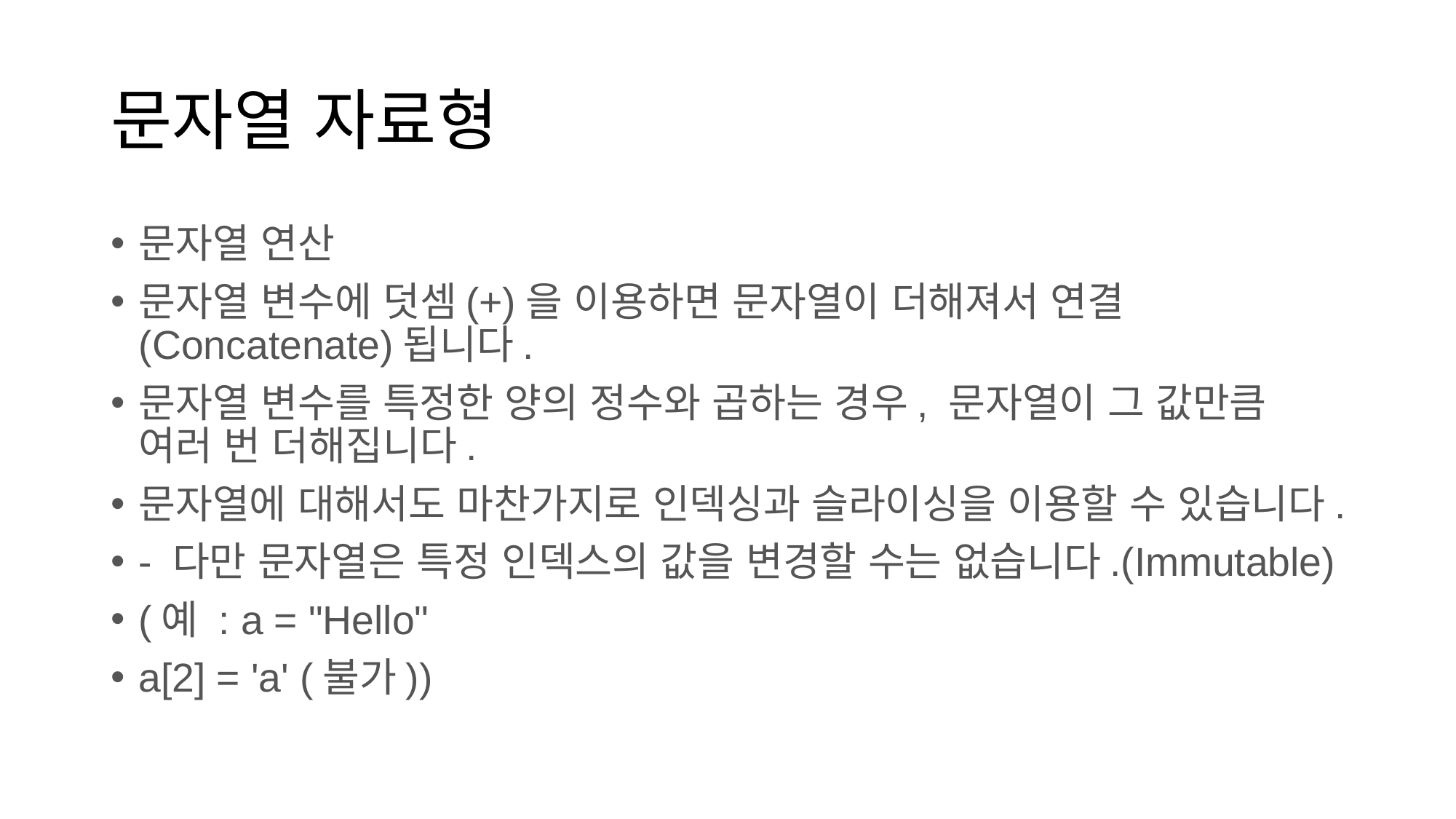

# 문자열 자료형
문자열 연산
문자열 변수에 덧셈(+)을 이용하면 문자열이 더해져서 연결(Concatenate)됩니다.
문자열 변수를 특정한 양의 정수와 곱하는 경우, 문자열이 그 값만큼 여러 번 더해집니다.
문자열에 대해서도 마찬가지로 인덱싱과 슬라이싱을 이용할 수 있습니다.
- 다만 문자열은 특정 인덱스의 값을 변경할 수는 없습니다.(Immutable)
(예 : a = "Hello"
a[2] = 'a' (불가))